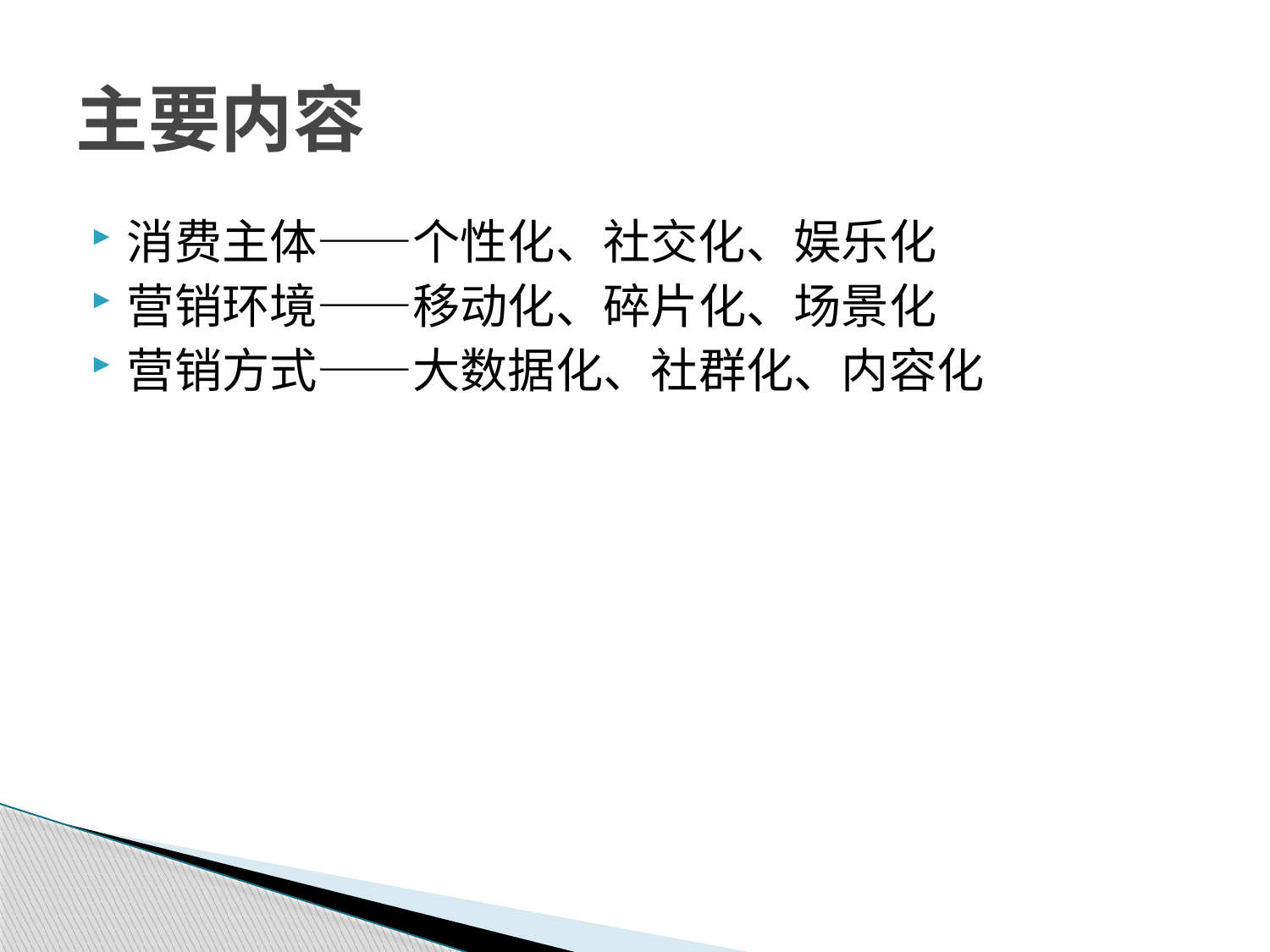

# 主要内容
消费主体——个性化、社交化、娱乐化
营销环境——移动化、碎片化、场景化
营销方式——大数据化、社群化、内容化